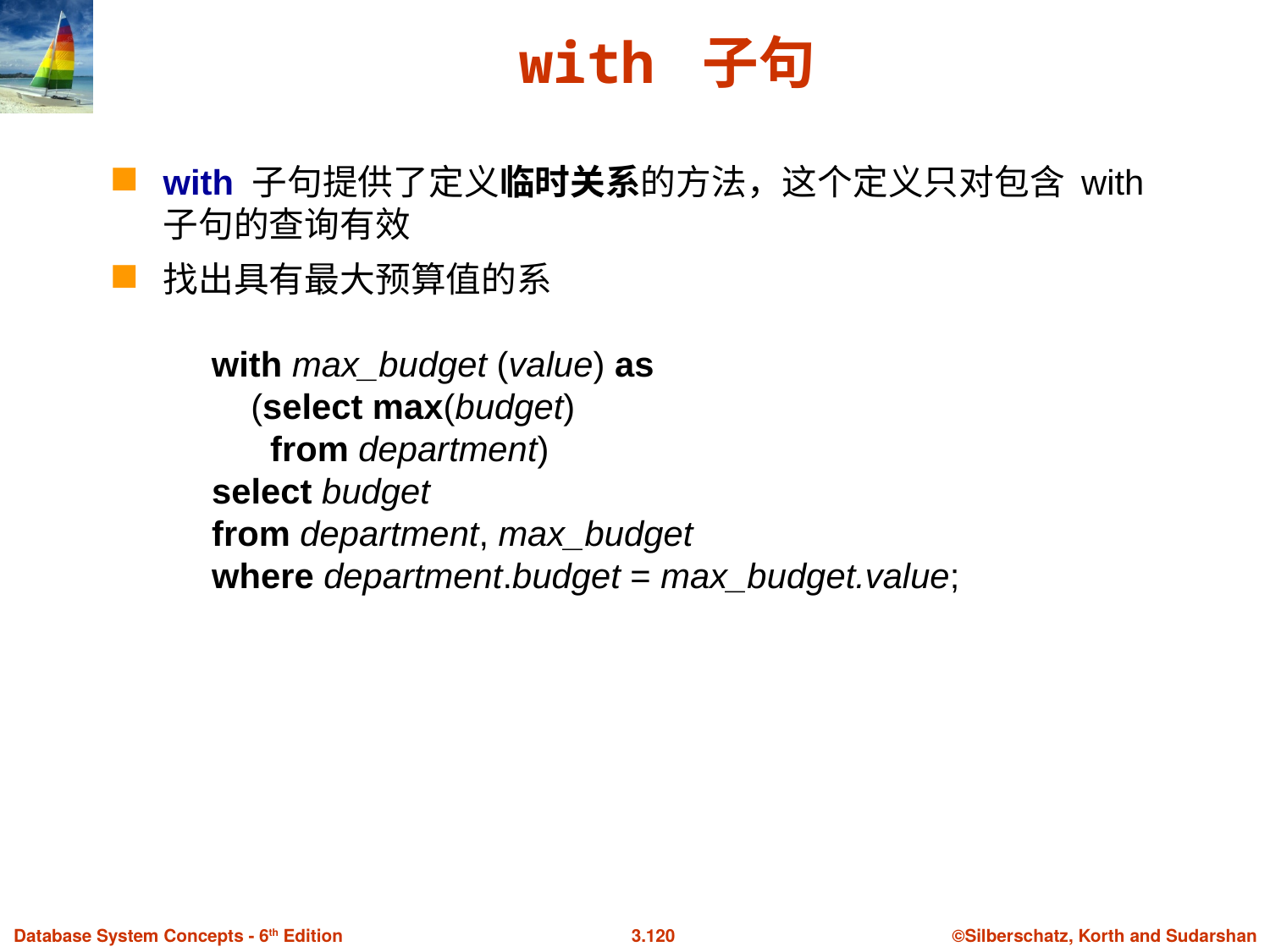

# with 子句
with 子句提供了定义临时关系的方法，这个定义只对包含 with 子句的查询有效
找出具有最大预算值的系
     with max_budget (value) as
         (select max(budget)
           from department)
     select budget
     from department, max_budget
     where department.budget = max_budget.value;